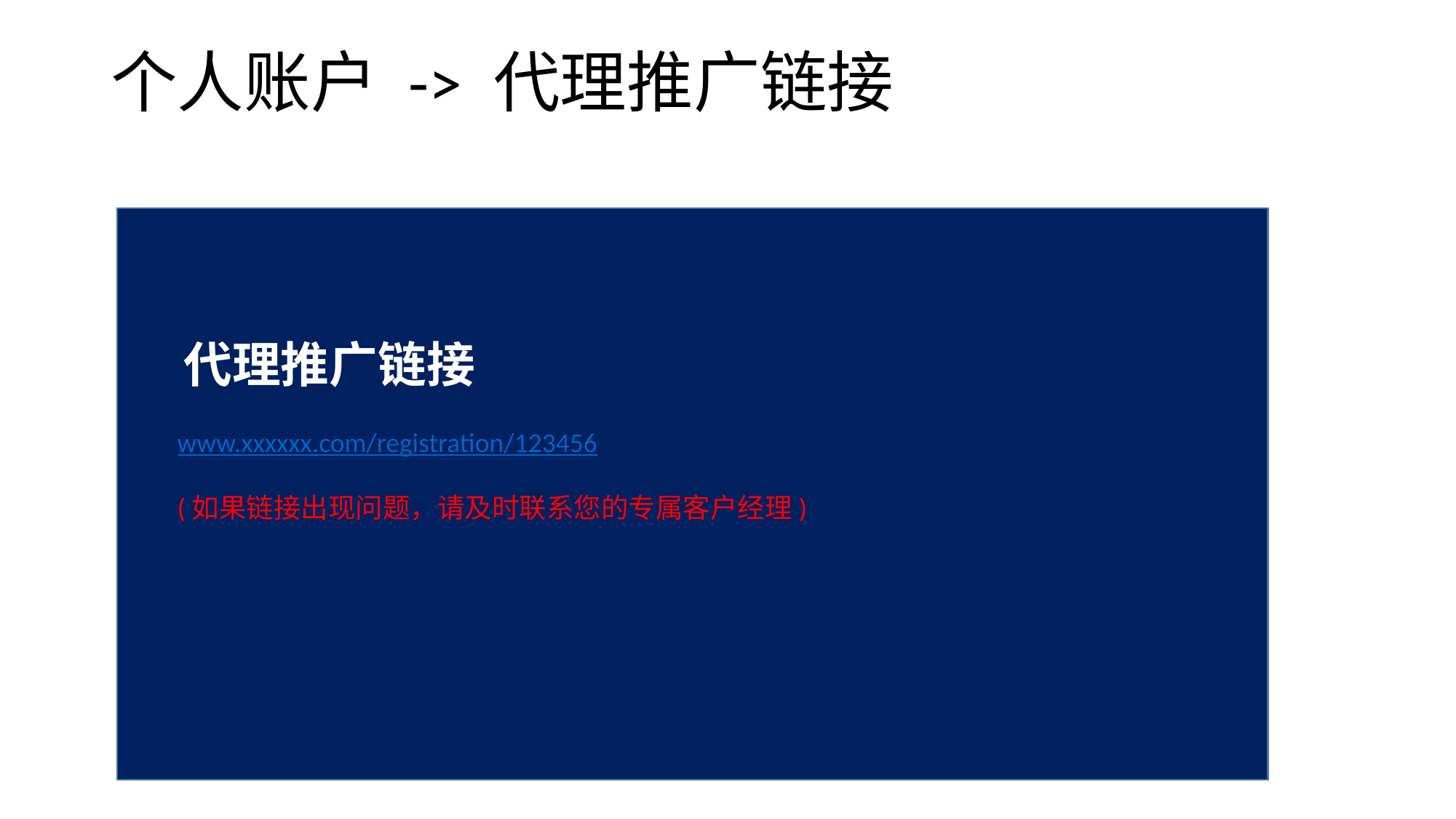

个人账户 -> 代理推广链接
    代理推广链接

        www.xxxxxx.com/registration/123456

        (如果链接出现问题，请及时联系您的专属客户经理)